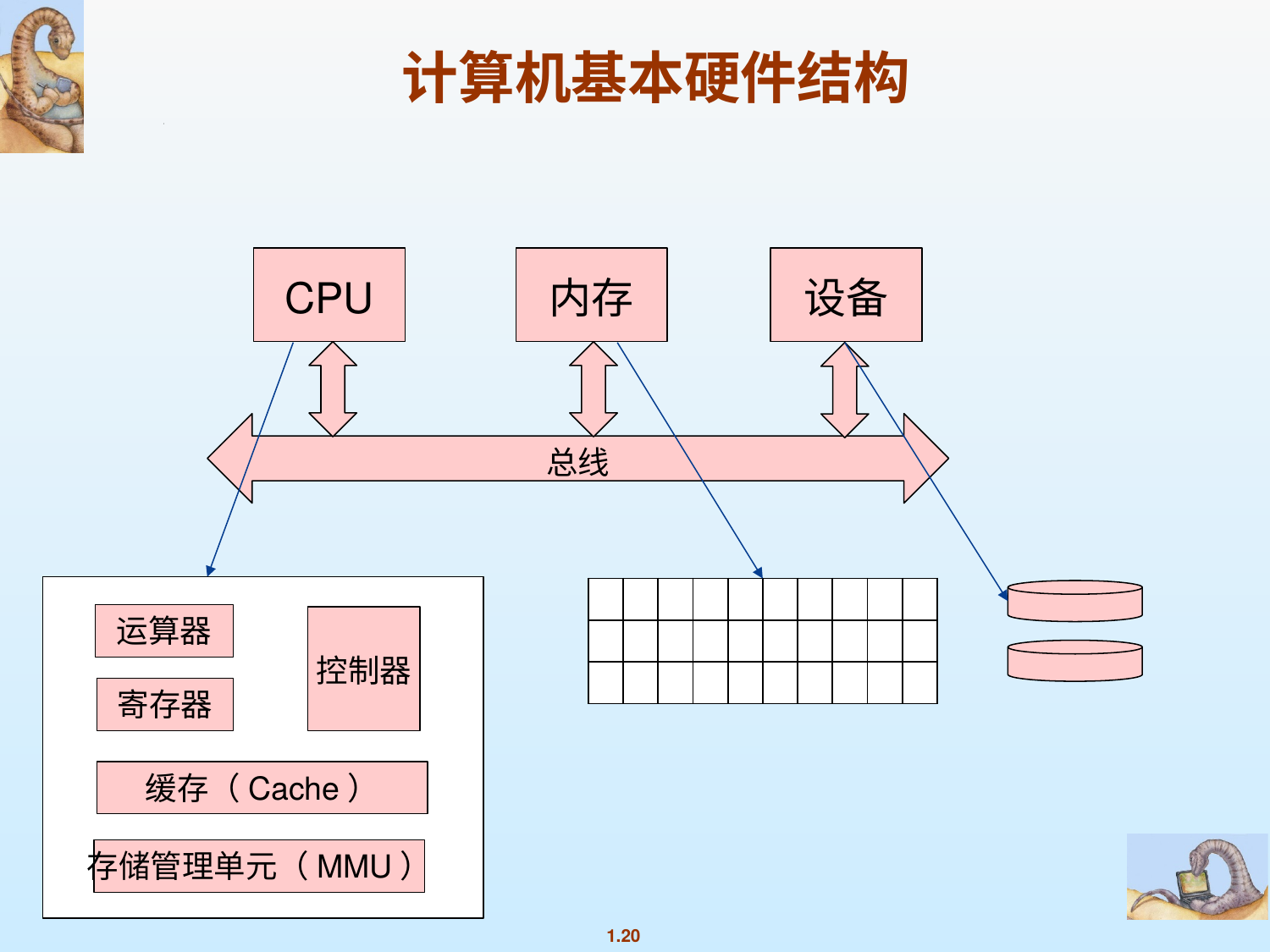

# 计算机基本硬件结构

CPU

内存

设备

总线

运算器

控制器
寄存器
缓存（Cache）
存储管理单元（MMU）
|  |  |  |  |  |  |  |  |  |  |
| --- | --- | --- | --- | --- | --- | --- | --- | --- | --- |
|  |  |  |  |  |  |  |  |  |  |
|  |  |  |  |  |  |  |  |  |  |